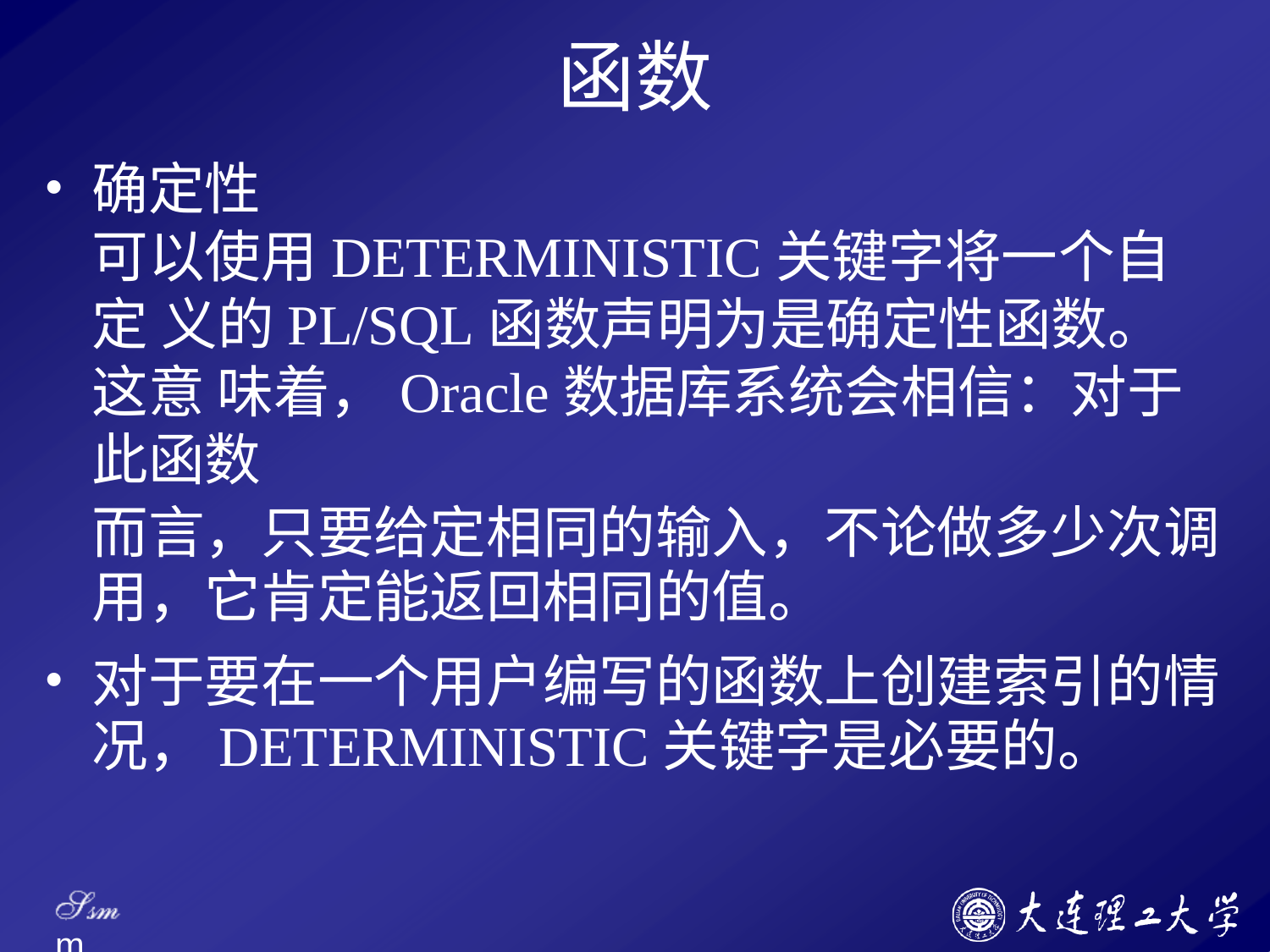

# 函数
确定性
可以使用DETERMINISTIC关键字将一个自定 义的PL/SQL函数声明为是确定性函数。这意 味着，Oracle数据库系统会相信：对于此函数
而言，只要给定相同的输入，不论做多少次调 用，它肯定能返回相同的值。
对于要在一个用户编写的函数上创建索引的情 况，DETERMINISTIC关键字是必要的。

Ssm